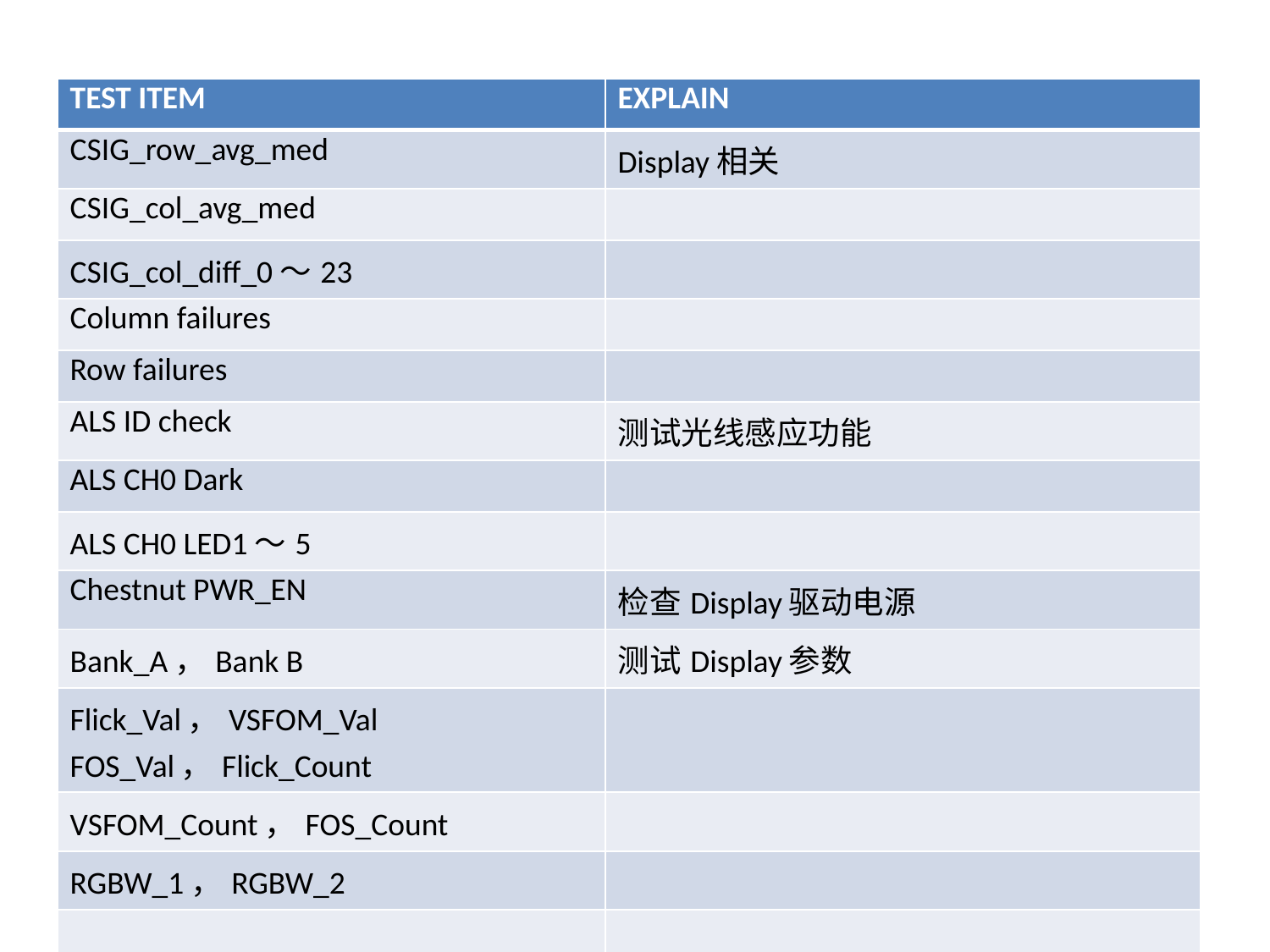

#
| TEST ITEM | EXPLAIN |
| --- | --- |
| CSIG\_row\_avg\_med | Display相关 |
| CSIG\_col\_avg\_med |  |
| CSIG\_col\_diff\_0～23 |  |
| Column failures |  |
| Row failures |  |
| ALS ID check | 测试光线感应功能 |
| ALS CH0 Dark |  |
| ALS CH0 LED1～5 |  |
| Chestnut PWR\_EN | 检查Display驱动电源 |
| Bank\_A，Bank B | 测试Display参数 |
| Flick\_Val，VSFOM\_Val FOS\_Val，Flick\_Count |  |
| VSFOM\_Count，FOS\_Count |  |
| RGBW\_1，RGBW\_2 |  |
|  |  |